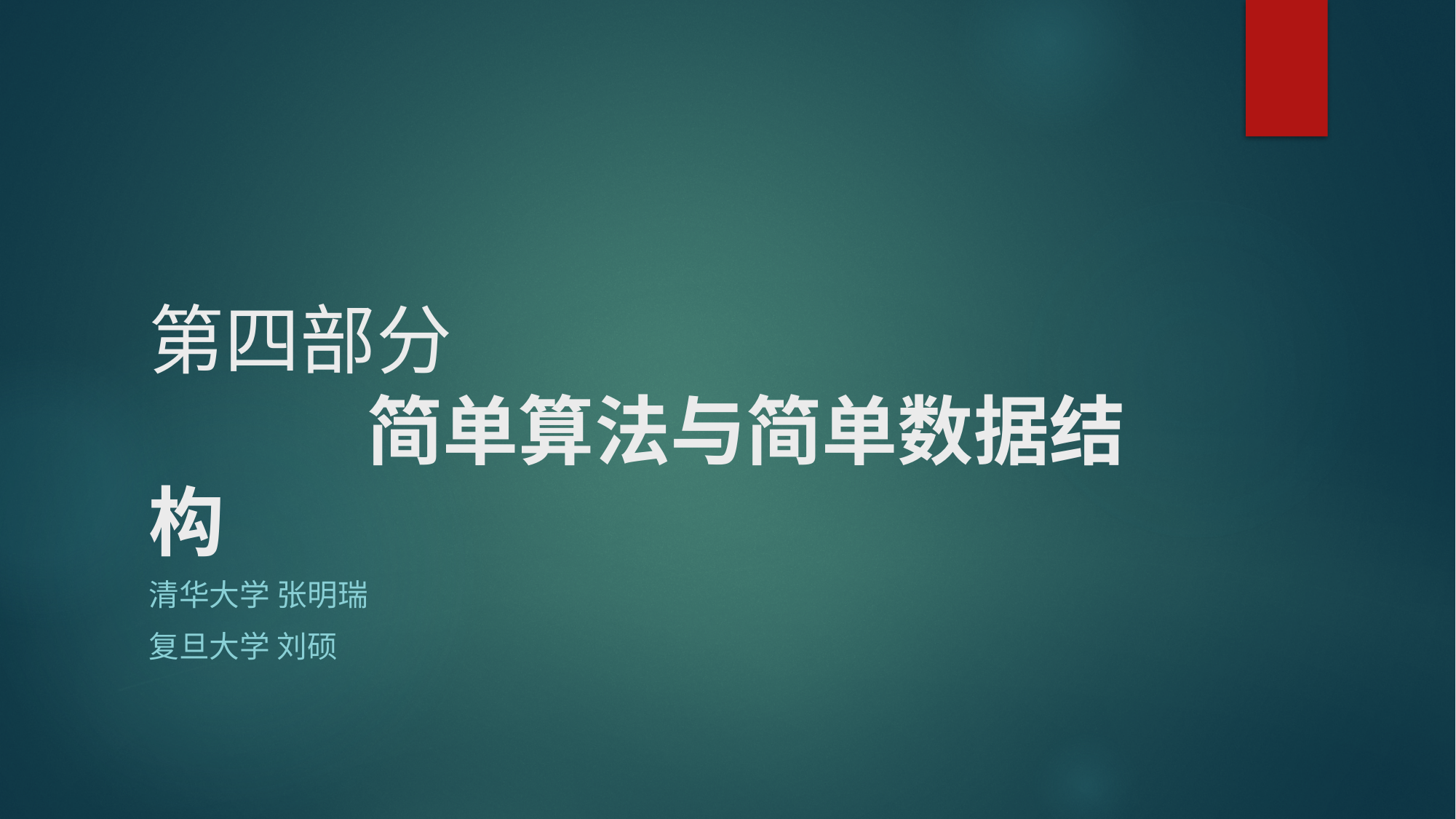

# 第四部分 简单算法与简单数据结构
清华大学 张明瑞
复旦大学 刘硕